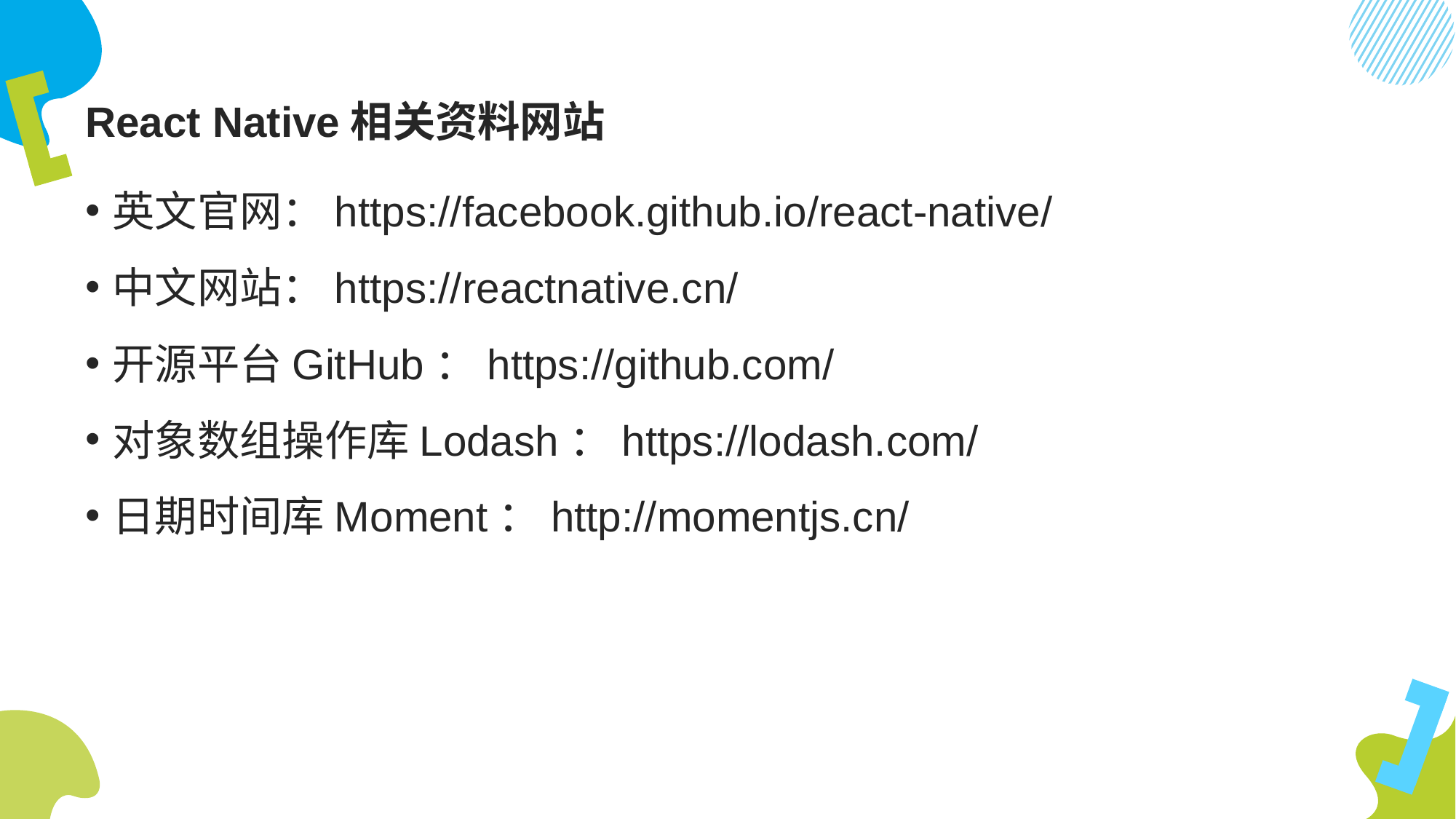

# React Native相关资料网站
英文官网：https://facebook.github.io/react-native/
中文网站：https://reactnative.cn/
开源平台GitHub：https://github.com/
对象数组操作库Lodash：https://lodash.com/
日期时间库Moment：http://momentjs.cn/